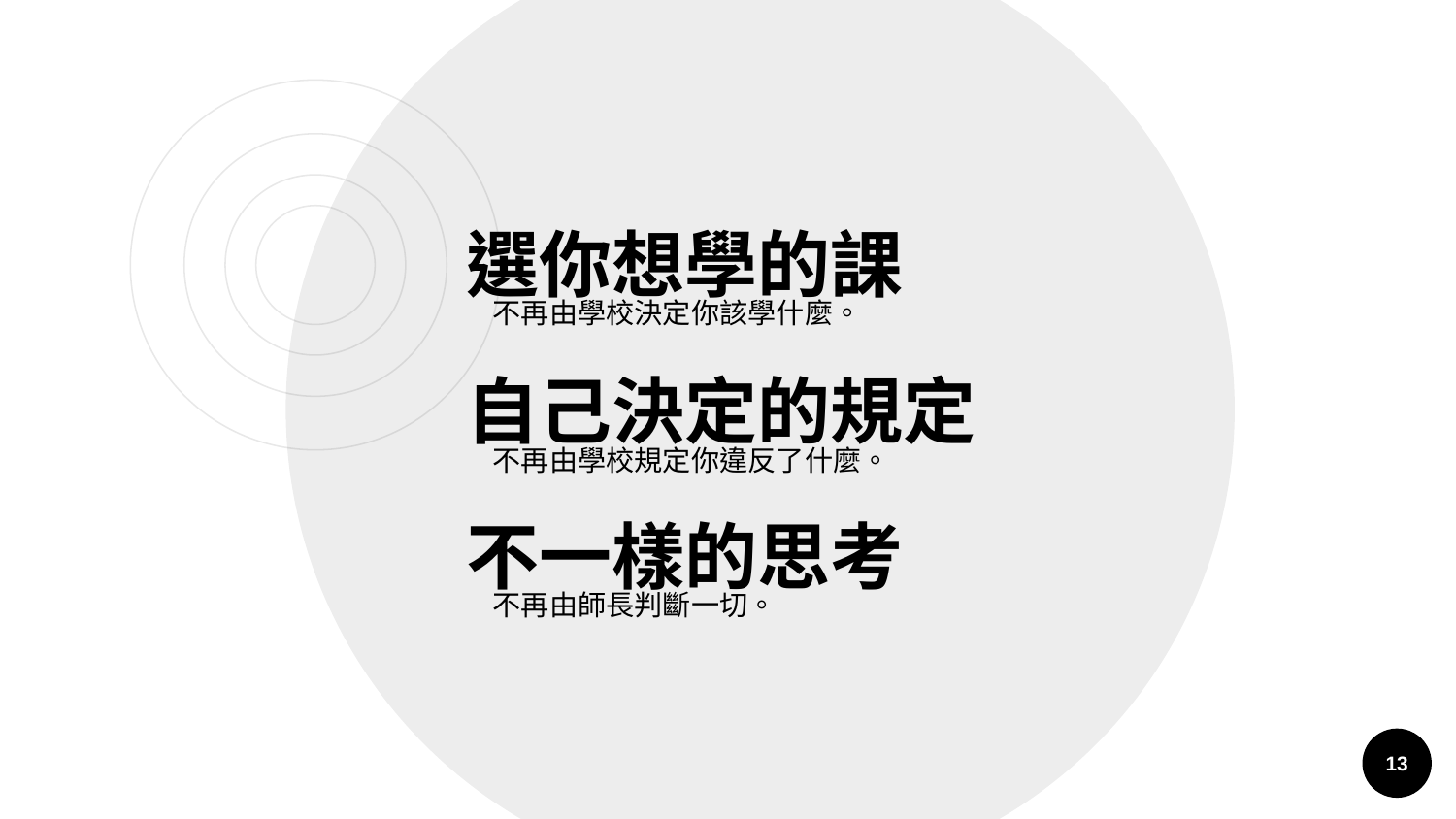

選你想學的課
不再由學校決定你該學什麼。
自己決定的規定
不再由學校規定你違反了什麼。
不一樣的思考
不再由師長判斷一切。
13